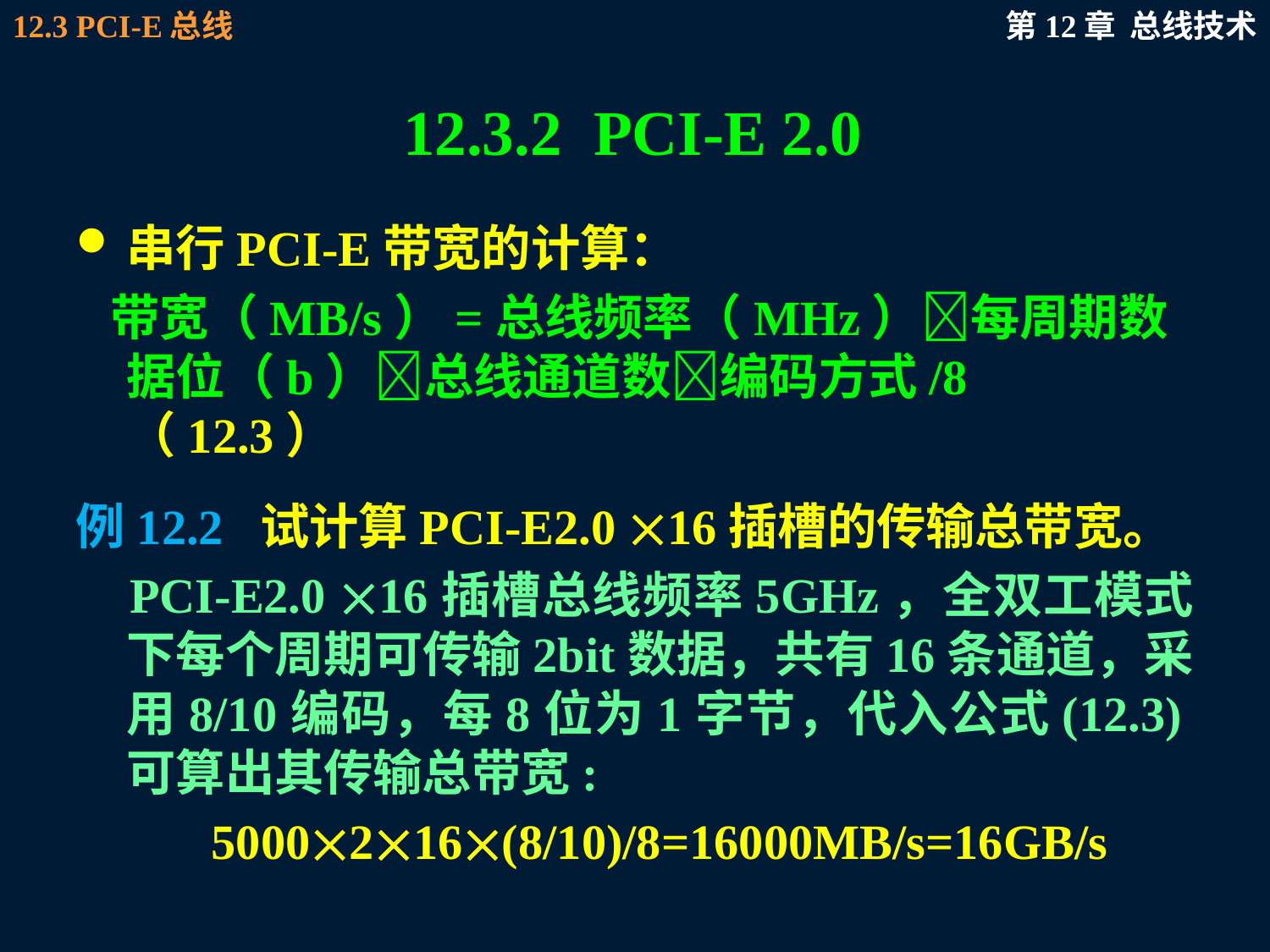

# 12.3.2  PCI-E 2.0
串行PCI-E带宽的计算：
  带宽（MB/s）=总线频率（MHz）×每周期数据位（b）×总线通道数×编码方式/8         （12.3）
例12.2  试计算PCI-E2.0 ×16插槽的传输总带宽。
    PCI-E2.0 ×16插槽总线频率5GHz，全双工模式下每个周期可传输2bit数据，共有16条通道，采用8/10编码，每8位为1字节，代入公式(12.3)可算出其传输总带宽:
    5000×2×16×(8/10)/8=16000MB/s=16GB/s